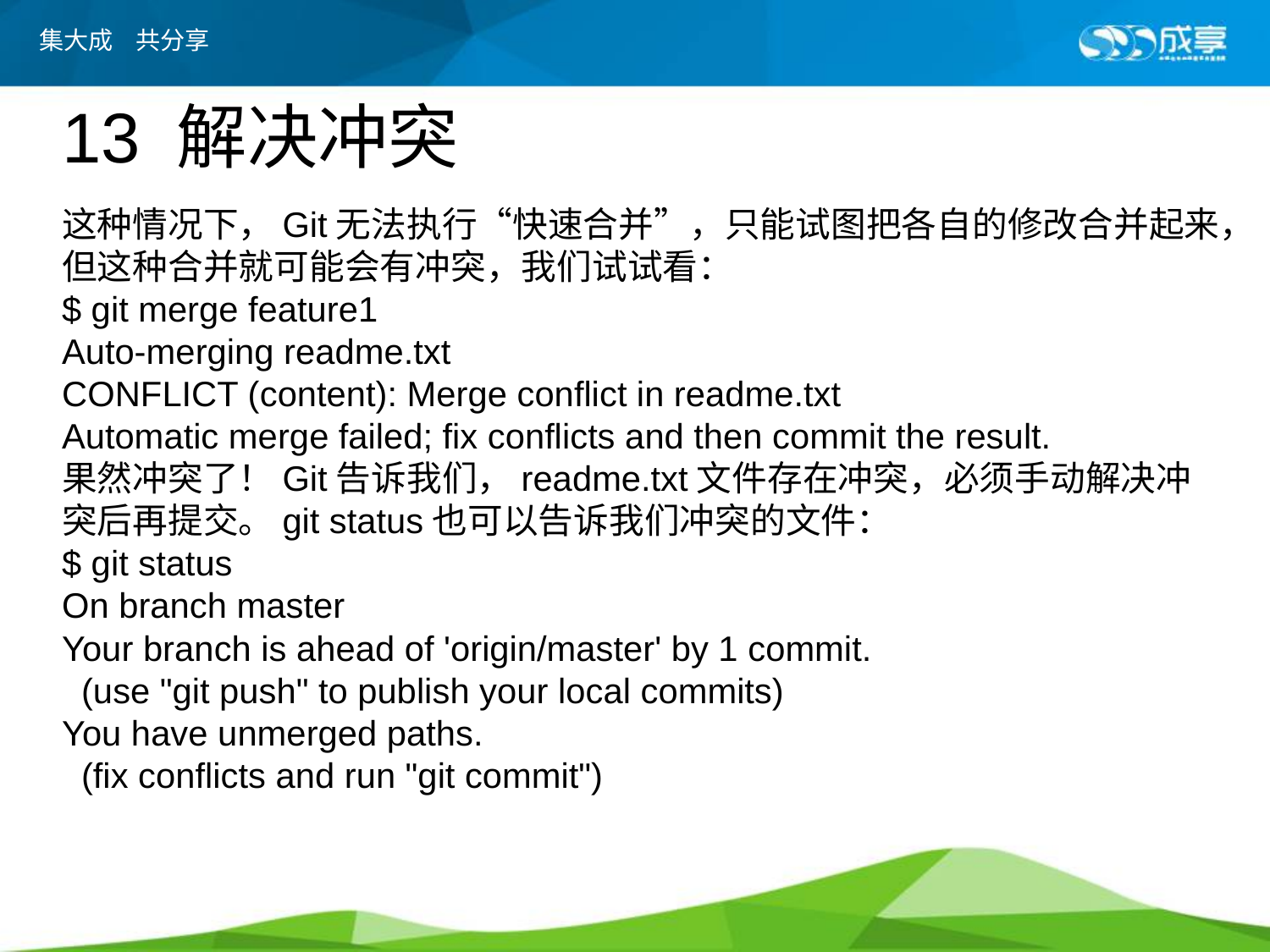

13 解决冲突

这种情况下，Git无法执行“快速合并”，只能试图把各自的修改合并起来，但这种合并就可能会有冲突，我们试试看：
$ git merge feature1
Auto-merging readme.txt
CONFLICT (content): Merge conflict in readme.txt
Automatic merge failed; fix conflicts and then commit the result.
果然冲突了！Git告诉我们，readme.txt文件存在冲突，必须手动解决冲突后再提交。git status也可以告诉我们冲突的文件：
$ git status
On branch master
Your branch is ahead of 'origin/master' by 1 commit.
  (use "git push" to publish your local commits)
You have unmerged paths.
  (fix conflicts and run "git commit")